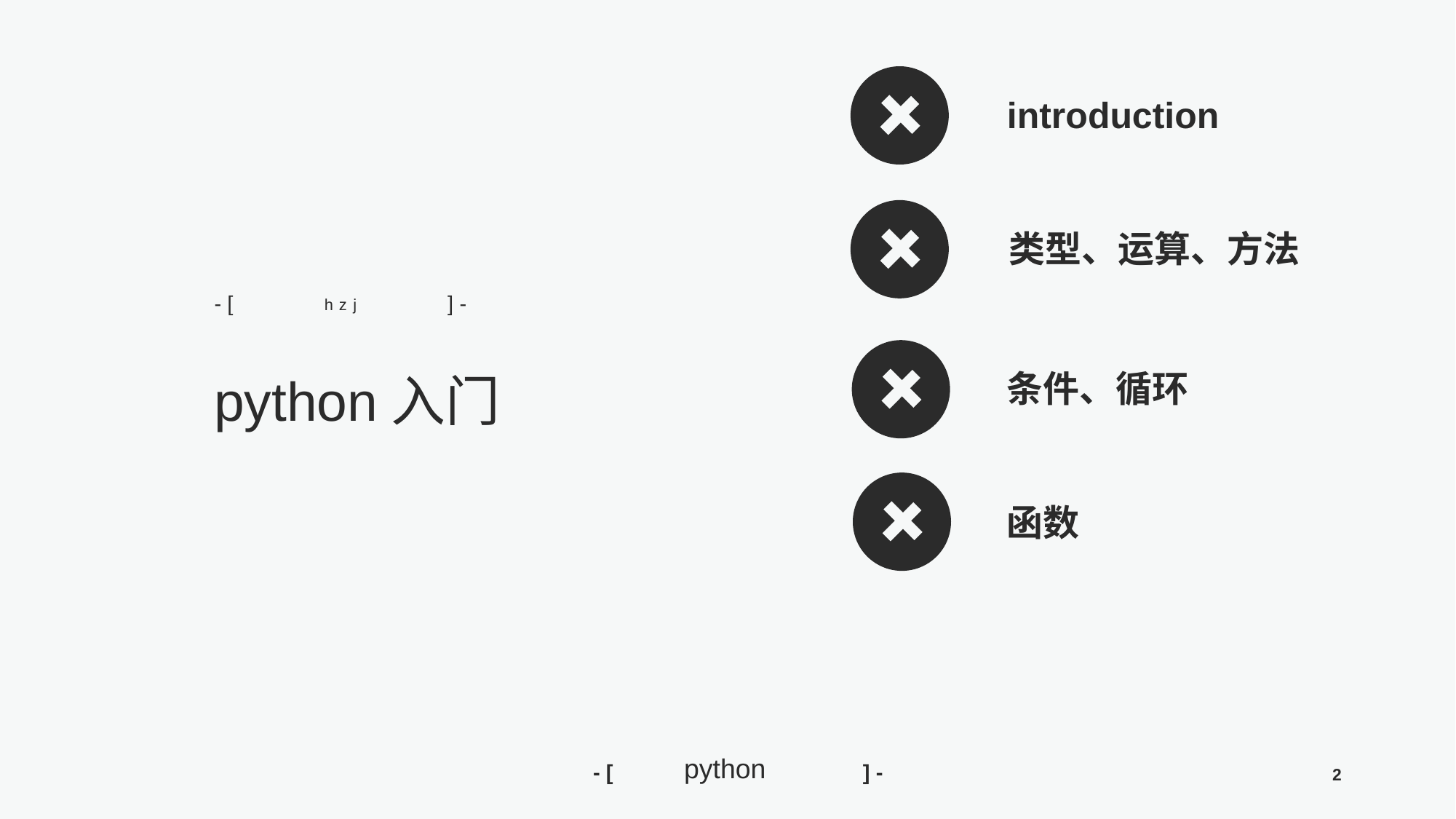

introduction

类型、运算、方法
-[
]-
hzj

条件、循环
python入门

函数